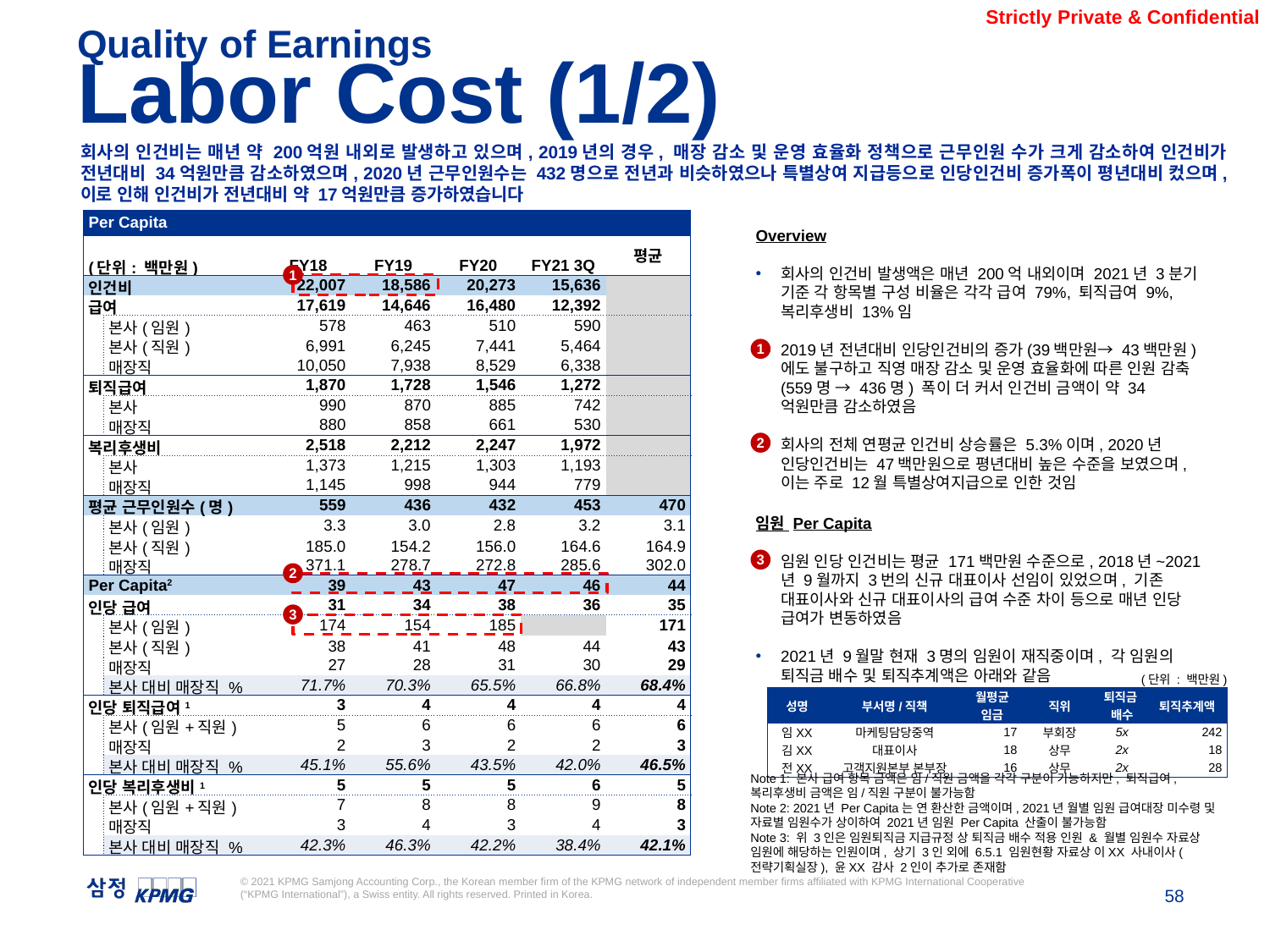

Quality of Earnings
Labor Cost (1/2)
회사의 인건비는 매년 약 200억원 내외로 발생하고 있으며, 2019년의 경우, 매장 감소 및 운영 효율화 정책으로 근무인원 수가 크게 감소하여 인건비가 전년대비 34억원만큼 감소하였으며, 2020년 근무인원수는 432명으로 전년과 비슷하였으나 특별상여 지급등으로 인당인건비 증가폭이 평년대비 컸으며, 이로 인해 인건비가 전년대비 약 17억원만큼 증가하였습니다
| Per Capita |  |  |  |  |  |  |  |
| --- | --- | --- | --- | --- | --- | --- | --- |
|  |  |  |  |  |  |  | 평균 |
| (단위: 백만원) |  |  | FY18 | FY19 | FY20 | FY21 3Q |  |
| 인건비 |  |  | 22,007 | 18,586 | 20,273 | 15,636 |  |
| 급여 |  |  | 17,619 | 14,646 | 16,480 | 12,392 |  |
|  | 본사(임원) |  | 578 | 463 | 510 | 590 |  |
|  | 본사(직원) |  | 6,991 | 6,245 | 7,441 | 5,464 |  |
|  | 매장직 |  | 10,050 | 7,938 | 8,529 | 6,338 |  |
| 퇴직급여 |  |  | 1,870 | 1,728 | 1,546 | 1,272 |  |
|  | 본사 |  | 990 | 870 | 885 | 742 |  |
|  | 매장직 |  | 880 | 858 | 661 | 530 |  |
| 복리후생비 |  |  | 2,518 | 2,212 | 2,247 | 1,972 |  |
|  | 본사 |  | 1,373 | 1,215 | 1,303 | 1,193 |  |
|  | 매장직 |  | 1,145 | 998 | 944 | 779 |  |
| 평균 근무인원수(명) |  |  | 559 | 436 | 432 | 453 | 470 |
|  | 본사(임원) |  | 3.3 | 3.0 | 2.8 | 3.2 | 3.1 |
|  | 본사(직원) |  | 185.0 | 154.2 | 156.0 | 164.6 | 164.9 |
|  | 매장직 |  | 371.1 | 278.7 | 272.8 | 285.6 | 302.0 |
| Per Capita2 |  |  | 39 | 43 | 47 | 46 | 44 |
| 인당 급여 |  |  | 31 | 34 | 38 | 36 | 35 |
|  | 본사(임원) |  | 174 | 154 | 185 |  | 171 |
|  | 본사(직원) |  | 38 | 41 | 48 | 44 | 43 |
|  | 매장직 |  | 27 | 28 | 31 | 30 | 29 |
|  | 본사 대비 매장직 % |  | 71.7% | 70.3% | 65.5% | 66.8% | 68.4% |
| 인당 퇴직급여1 |  |  | 3 | 4 | 4 | 4 | 4 |
|  | 본사(임원+직원) |  | 5 | 6 | 6 | 6 | 6 |
|  | 매장직 |  | 2 | 3 | 2 | 2 | 3 |
|  | 본사 대비 매장직 % |  | 45.1% | 55.6% | 43.5% | 42.0% | 46.5% |
| 인당 복리후생비1 |  |  | 5 | 5 | 5 | 6 | 5 |
|  | 본사(임원+직원) |  | 7 | 8 | 8 | 9 | 8 |
|  | 매장직 |  | 3 | 4 | 3 | 4 | 3 |
|  | 본사 대비 매장직 % |  | 42.3% | 46.3% | 42.2% | 38.4% | 42.1% |
Overview

회사의 인건비 발생액은 매년 200억 내외이며 2021년 3분기 기준 각 항목별 구성 비율은 각각 급여 79%, 퇴직급여 9%, 복리후생비 13%임

2019년 전년대비 인당인건비의 증가(39백만원→ 43백만원)에도 불구하고 직영 매장 감소 및 운영 효율화에 따른 인원 감축(559명 → 436명) 폭이 더 커서 인건비 금액이 약 34억원만큼 감소하였음

회사의 전체 연평균 인건비 상승률은 5.3%이며, 2020년 인당인건비는 47백만원으로 평년대비 높은 수준을 보였으며, 이는 주로 12월 특별상여지급으로 인한 것임

임원 Per Capita

임원 인당 인건비는 평균 171백만원 수준으로, 2018년~2021년 9월까지 3번의 신규 대표이사 선임이 있었으며, 기존 대표이사와 신규 대표이사의 급여 수준 차이 등으로 매년 인당 급여가 변동하였음

2021년 9월말 현재 3명의 임원이 재직중이며, 각 임원의 퇴직금 배수 및 퇴직추계액은 아래와 같음

1

1
2
3
2

3

(단위 : 백만원)
| 성명 | 부서명/직책 | 월평균 임금 | 직위 | 퇴직금 배수 | 퇴직추계액 |
| --- | --- | --- | --- | --- | --- |
| 임XX | 마케팅담당중역 | 17 | 부회장 | 5x | 242 |
| 김XX | 대표이사 | 18 | 상무 | 2x | 18 |
| 전XX | 고객지원본부 본부장 | 16 | 상무 | 2x | 28 |
Note 1: 본사 급여 항목 금액은 임/직원 금액을 각각 구분이 가능하지만, 퇴직급여, 복리후생비 금액은 임/직원 구분이 불가능함
Note 2: 2021년 Per Capita는 연 환산한 금액이며, 2021년 월별 임원 급여대장 미수령 및 자료별 임원수가 상이하여 2021년 임원 Per Capita 산출이 불가능함
Note 3: 위 3인은 임원퇴직금 지급규정 상 퇴직금 배수 적용 인원 & 월별 임원수 자료상 임원에 해당하는 인원이며, 상기 3인 외에 6.5.1 임원현황 자료상 이XX 사내이사(전략기획실장), 윤XX 감사 2인이 추가로 존재함